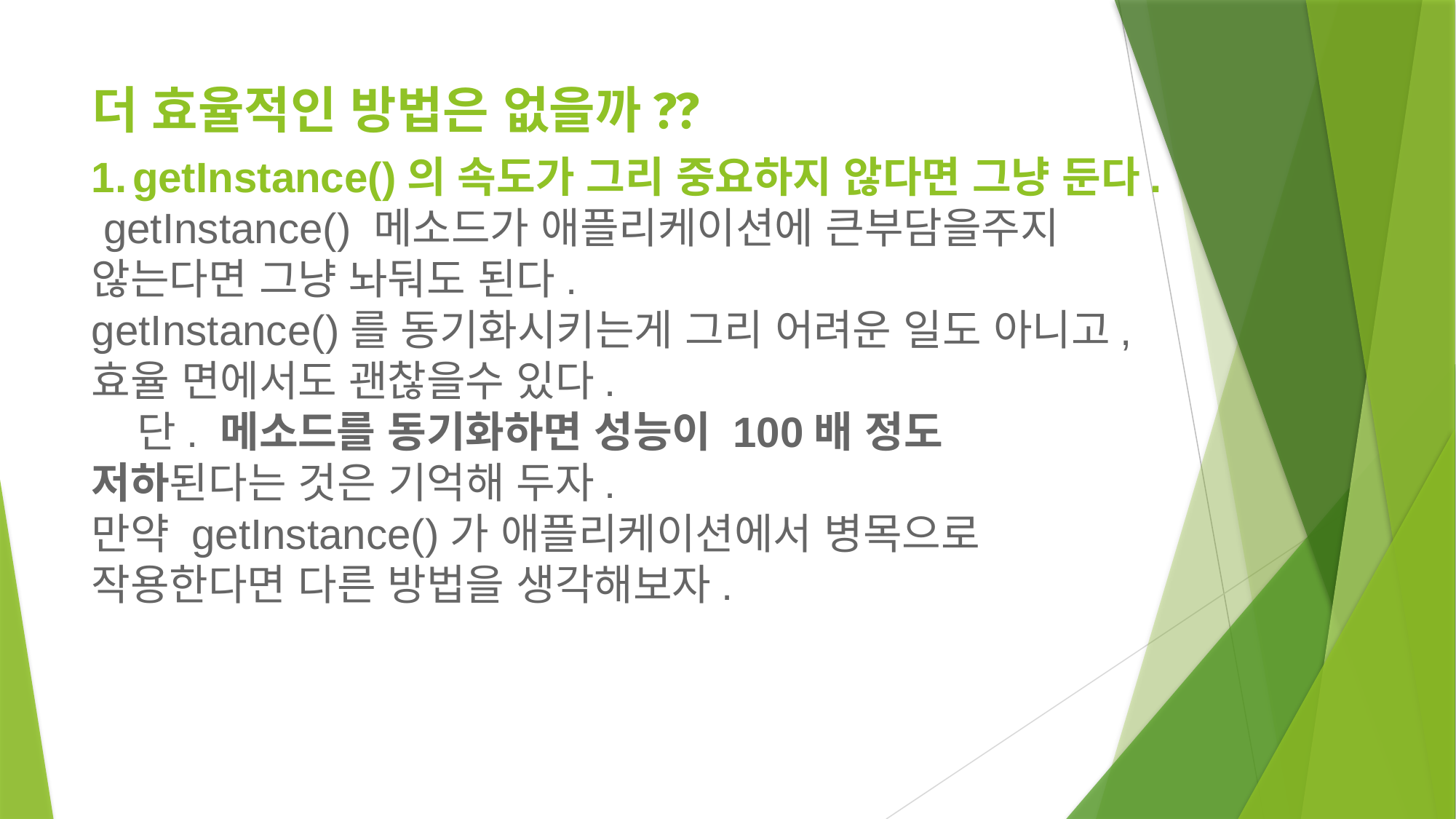

# 더 효율적인 방법은 없을까??
getInstance()의 속도가 그리 중요하지 않다면 그냥 둔다.
 getInstance() 메소드가 애플리케이션에 큰부담을주지 않는다면 그냥 놔둬도 된다.
getInstance()를 동기화시키는게 그리 어려운 일도 아니고, 효율 면에서도 괜찮을수 있다.
   단. 메소드를 동기화하면 성능이 100배 정도 저하된다는 것은 기억해 두자.
만약 getInstance()가 애플리케이션에서 병목으로 작용한다면 다른 방법을 생각해보자.